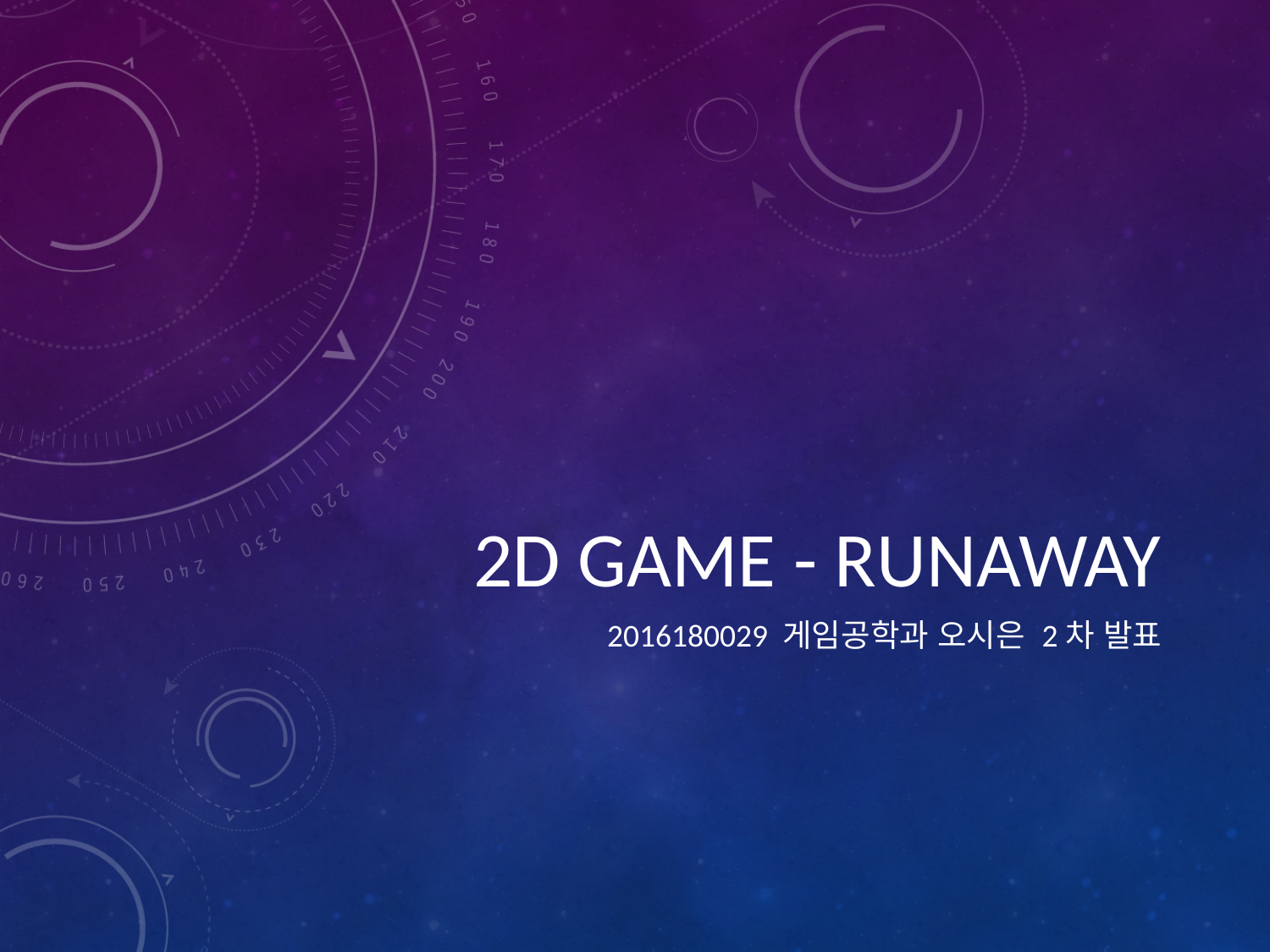

# 2D Game - Runaway
2016180029 게임공학과 오시은 2차 발표